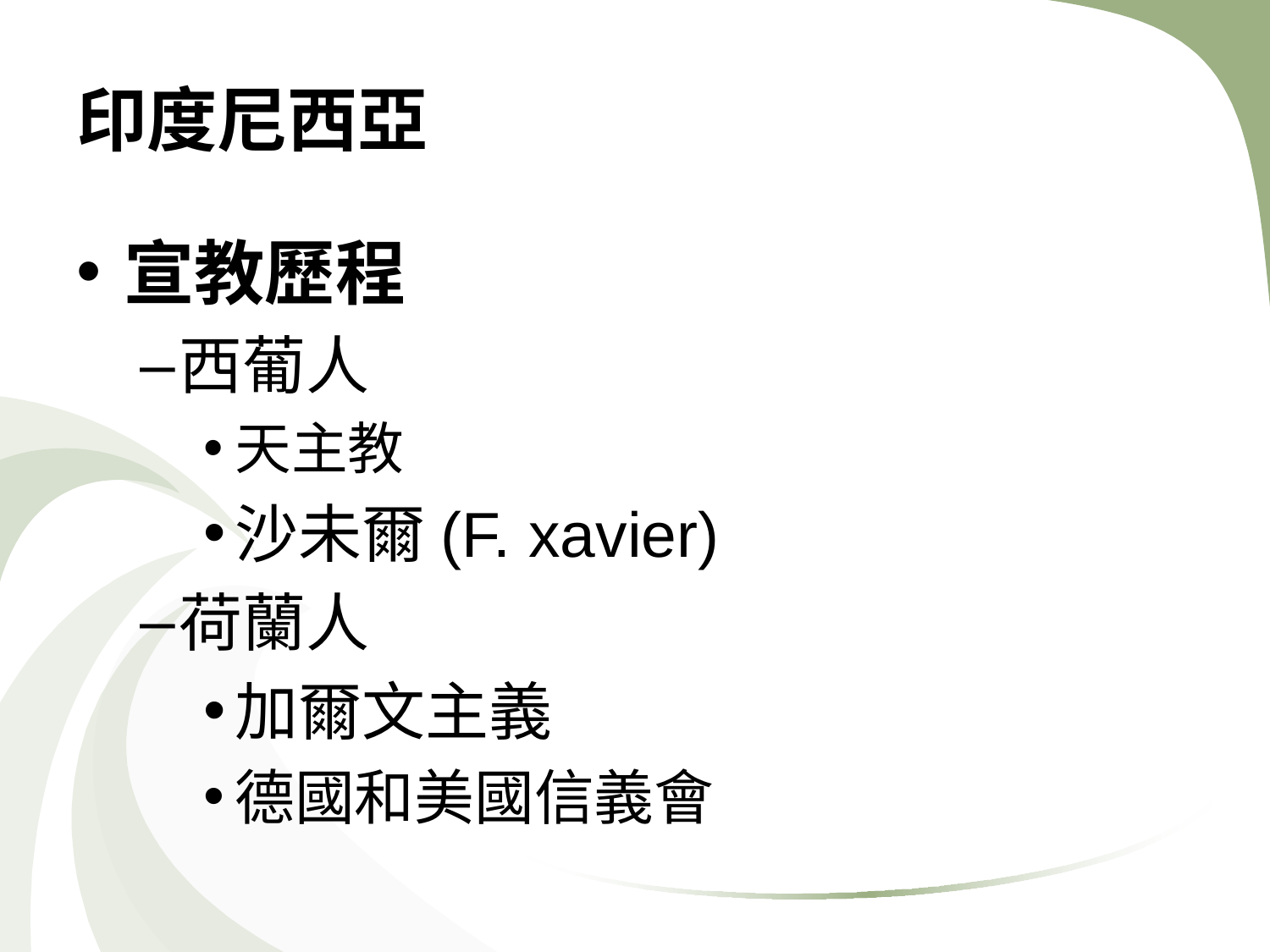

# 印度尼西亞
宣教歷程
西葡人
天主教
沙未爾(F. xavier)
荷蘭人
加爾文主義
德國和美國信義會